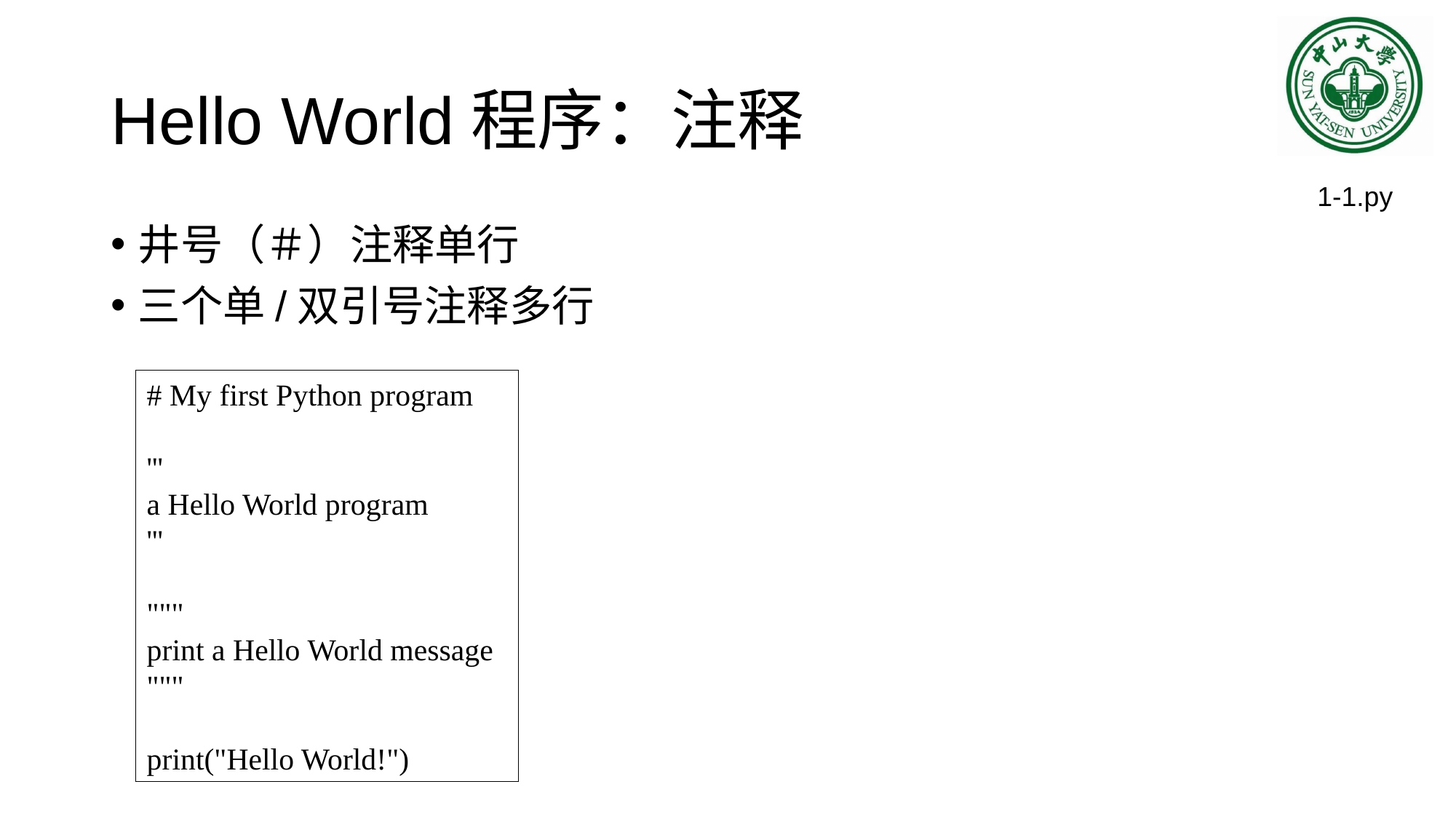

# Hello World程序：注释
1-1.py
井号（＃）注释单行
三个单/双引号注释多行

# My first Python program

'''
a Hello World program
'''

"""
print a Hello World message
"""

print("Hello World!")